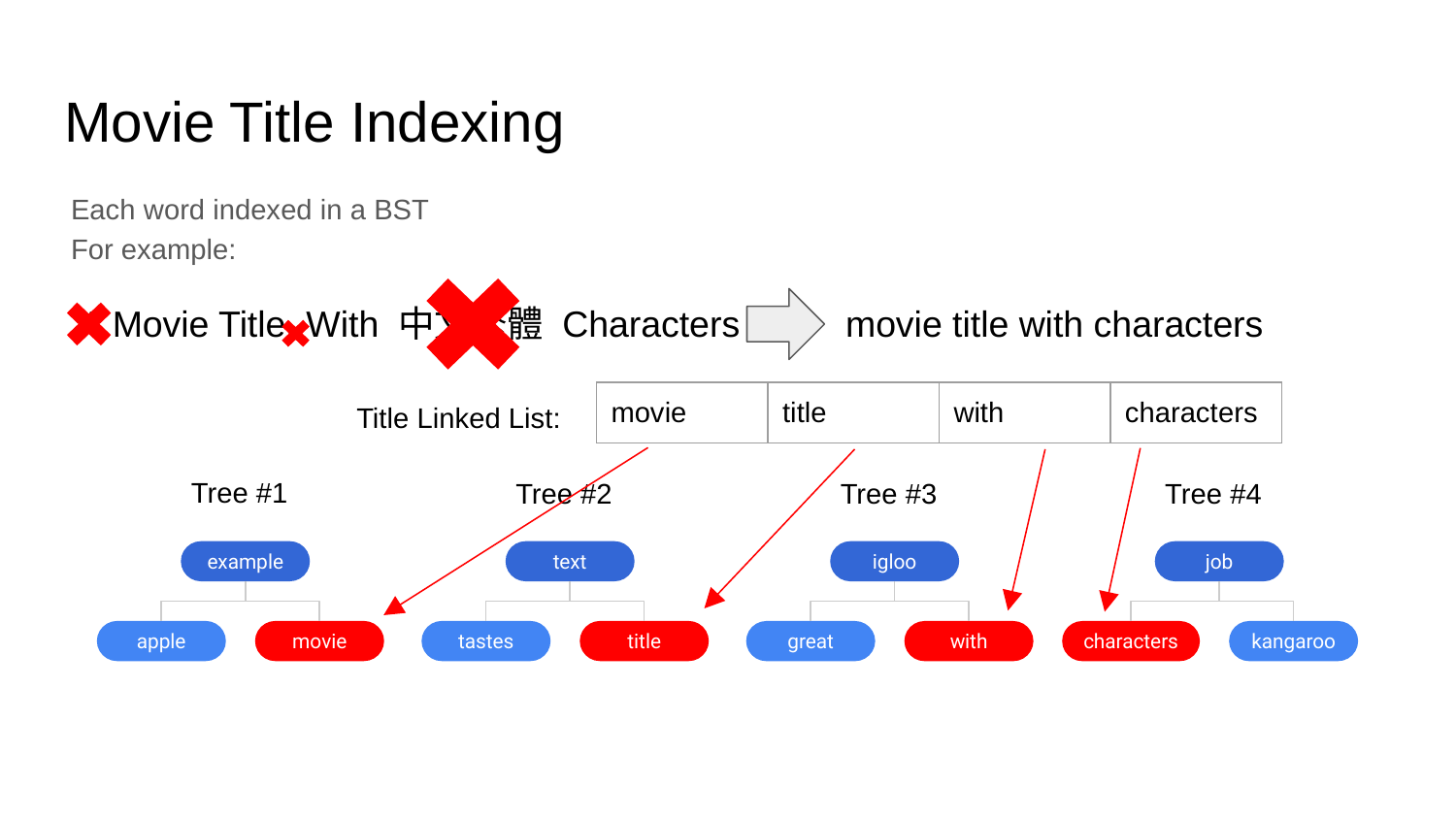

# Movie Title Indexing
Each word indexed in a BST
For example:

movie title with characters
A Movie Title, With 中文繁體 Characters

| movie | title | with | characters |
| --- | --- | --- | --- |
Title Linked List:
Tree #1
Tree #2
Tree #3
Tree #4
example
text
igloo
job
apple
movie
tastes
title
great
with
characters
kangaroo